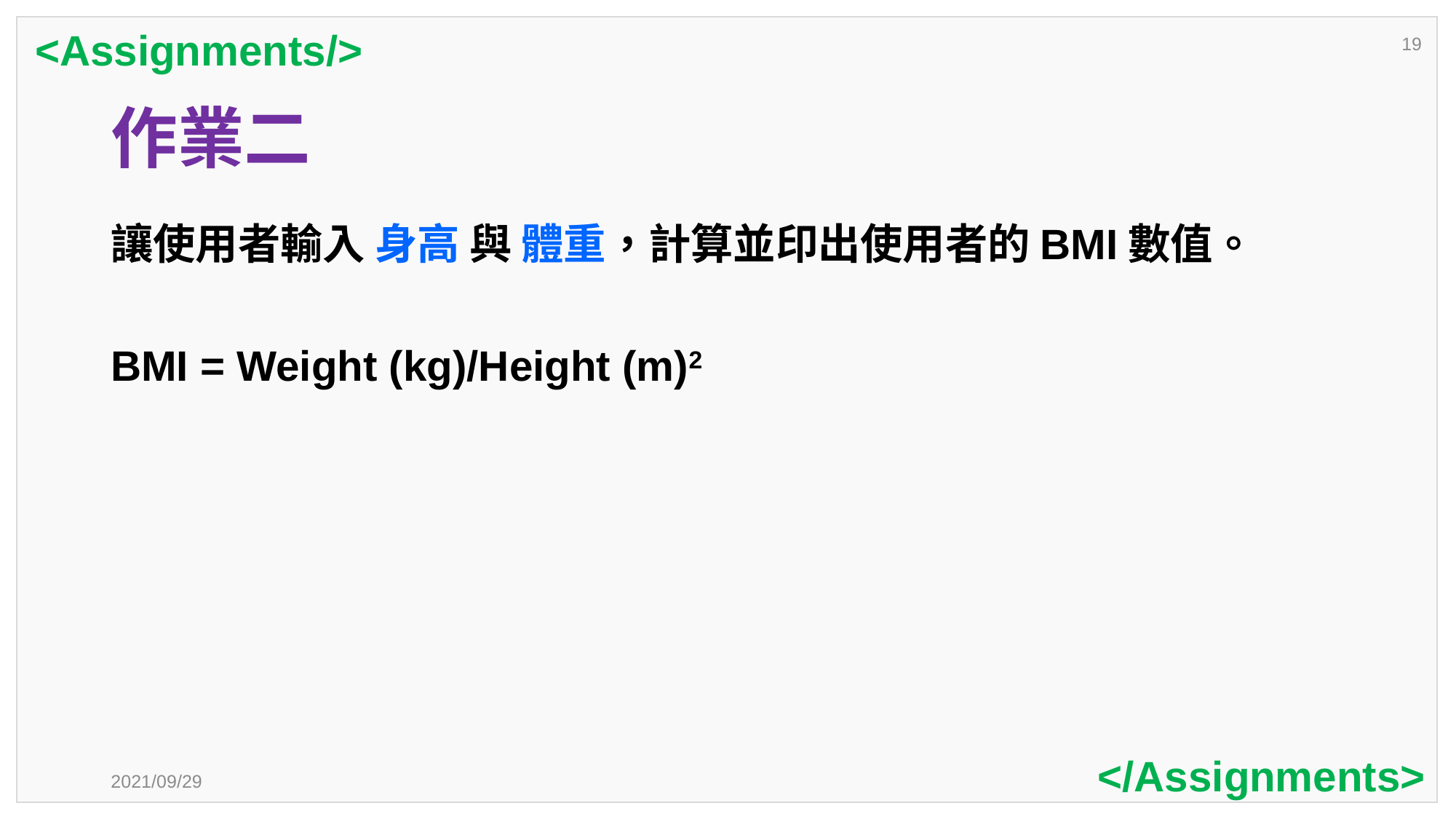

<Assignments/>
19
# 作業二
讓使用者輸入 身高 與 體重，計算並印出使用者的BMI數值。

BMI = Weight (kg)/Height (m)2
</Assignments>
2021/09/29